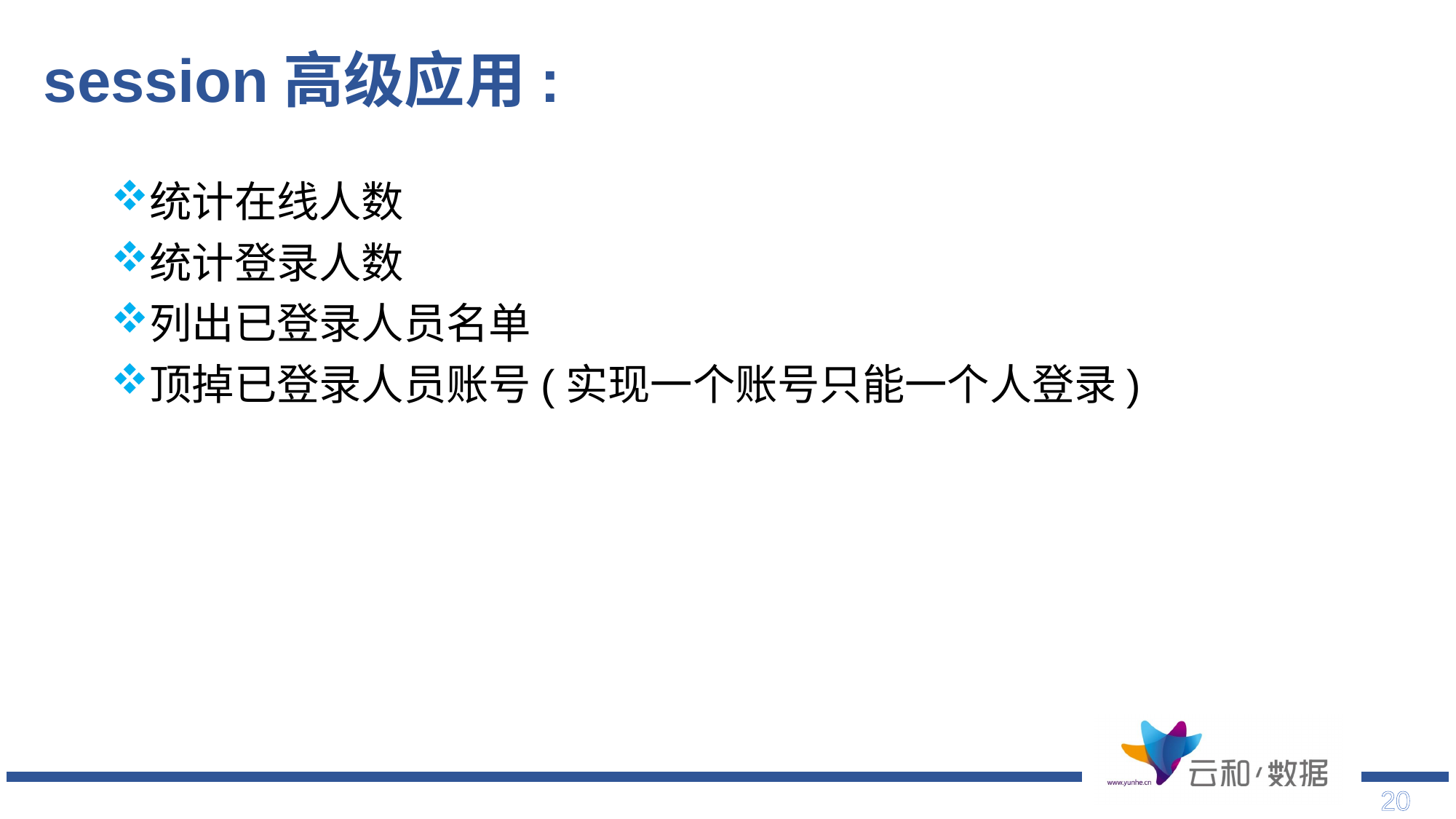

# session高级应用:
统计在线人数
统计登录人数
列出已登录人员名单
顶掉已登录人员账号(实现一个账号只能一个人登录)